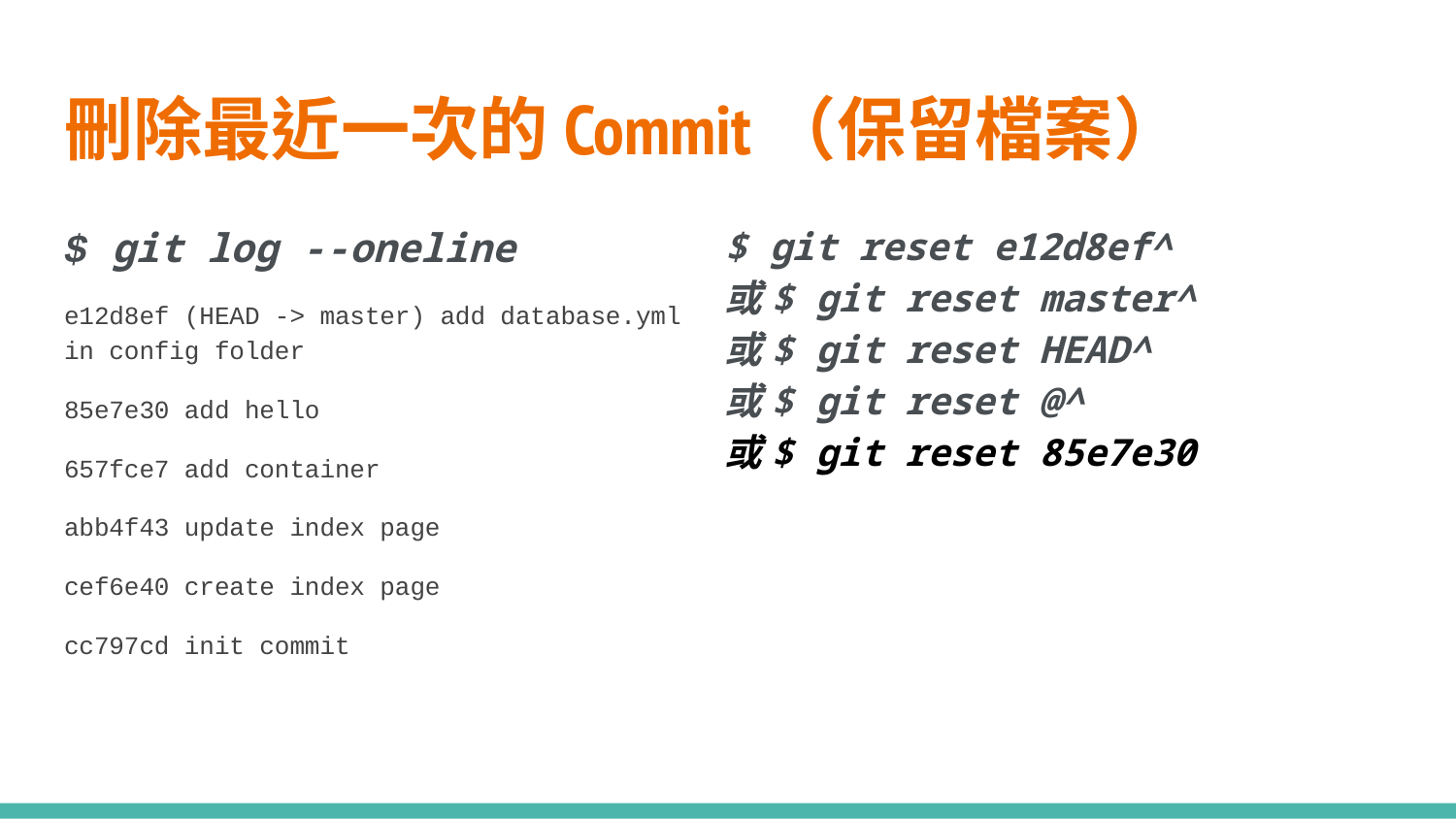

# 刪除最近一次的Commit（保留檔案）
$ git log --oneline
e12d8ef (HEAD -> master) add database.yml in config folder
85e7e30 add hello
657fce7 add container
abb4f43 update index page
cef6e40 create index page
cc797cd init commit

$ git reset e12d8ef^
或$ git reset master^
或$ git reset HEAD^
或$ git reset @^
或$ git reset 85e7e30